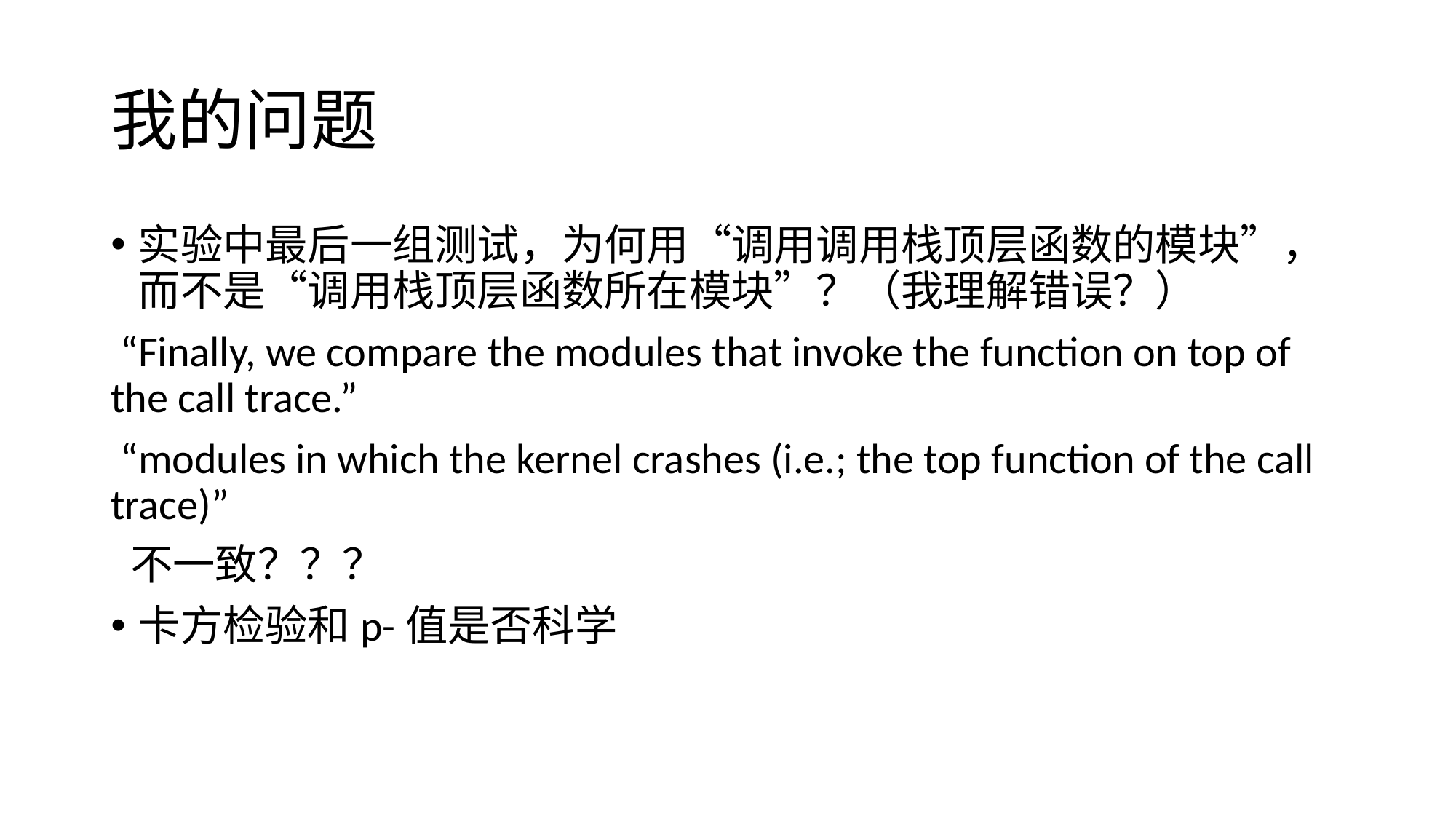

# 我的问题
实验中最后一组测试，为何用“调用调用栈顶层函数的模块”，而不是“调用栈顶层函数所在模块”？（我理解错误？）
 “Finally, we compare the modules that invoke the function on top of the call trace.”
 “modules in which the kernel crashes (i.e.; the top function of the call trace)”
 不一致？？？
卡方检验和p-值是否科学